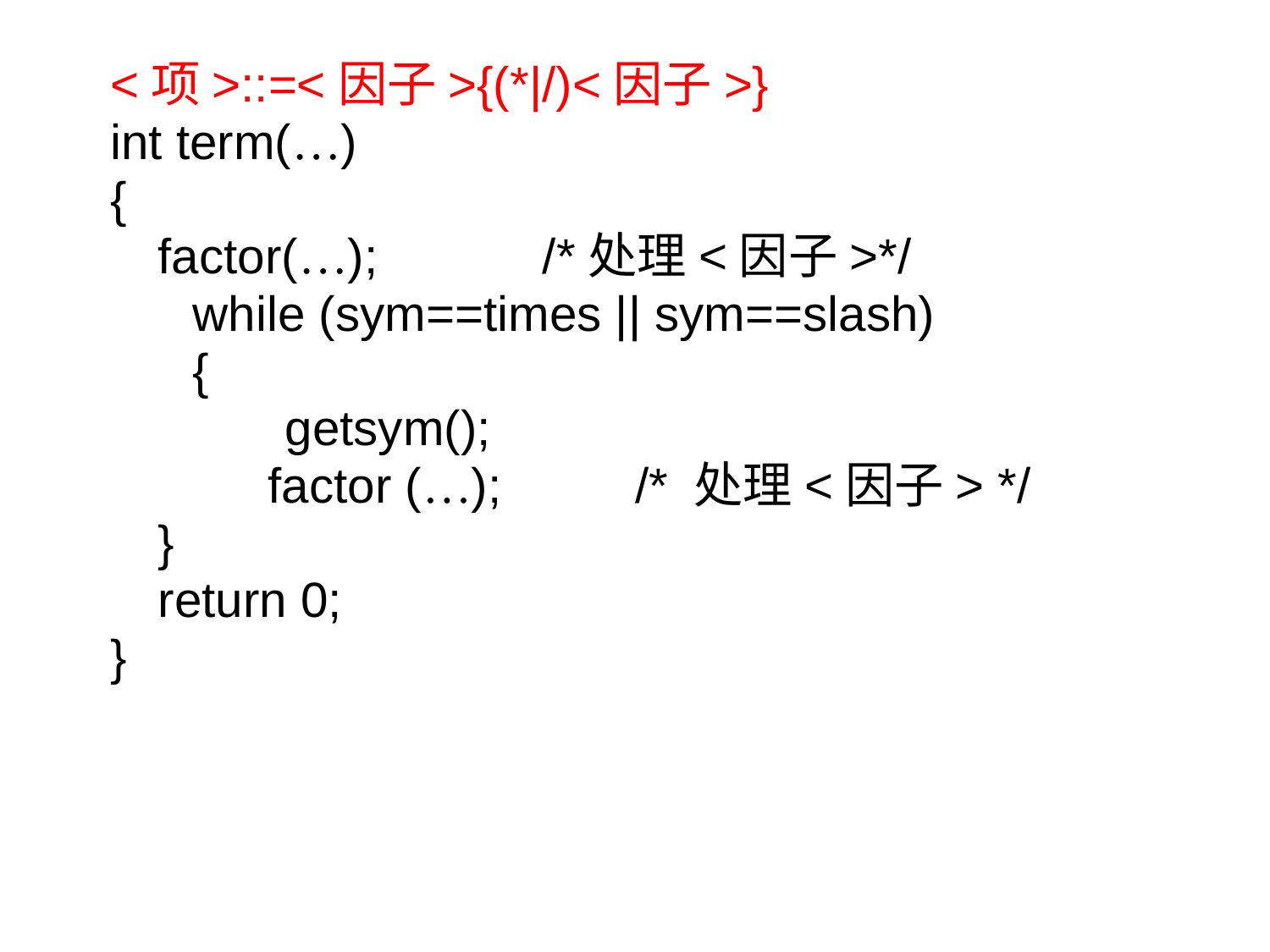

<项>::=<因子>{(*|/)<因子>}
int term(…)
{
	factor(…);            /*处理<因子>*/
      while (sym==times || sym==slash)
      {
		getsym();
	        factor (…);	       /* 处理<因子> */
	}
	return 0;
}